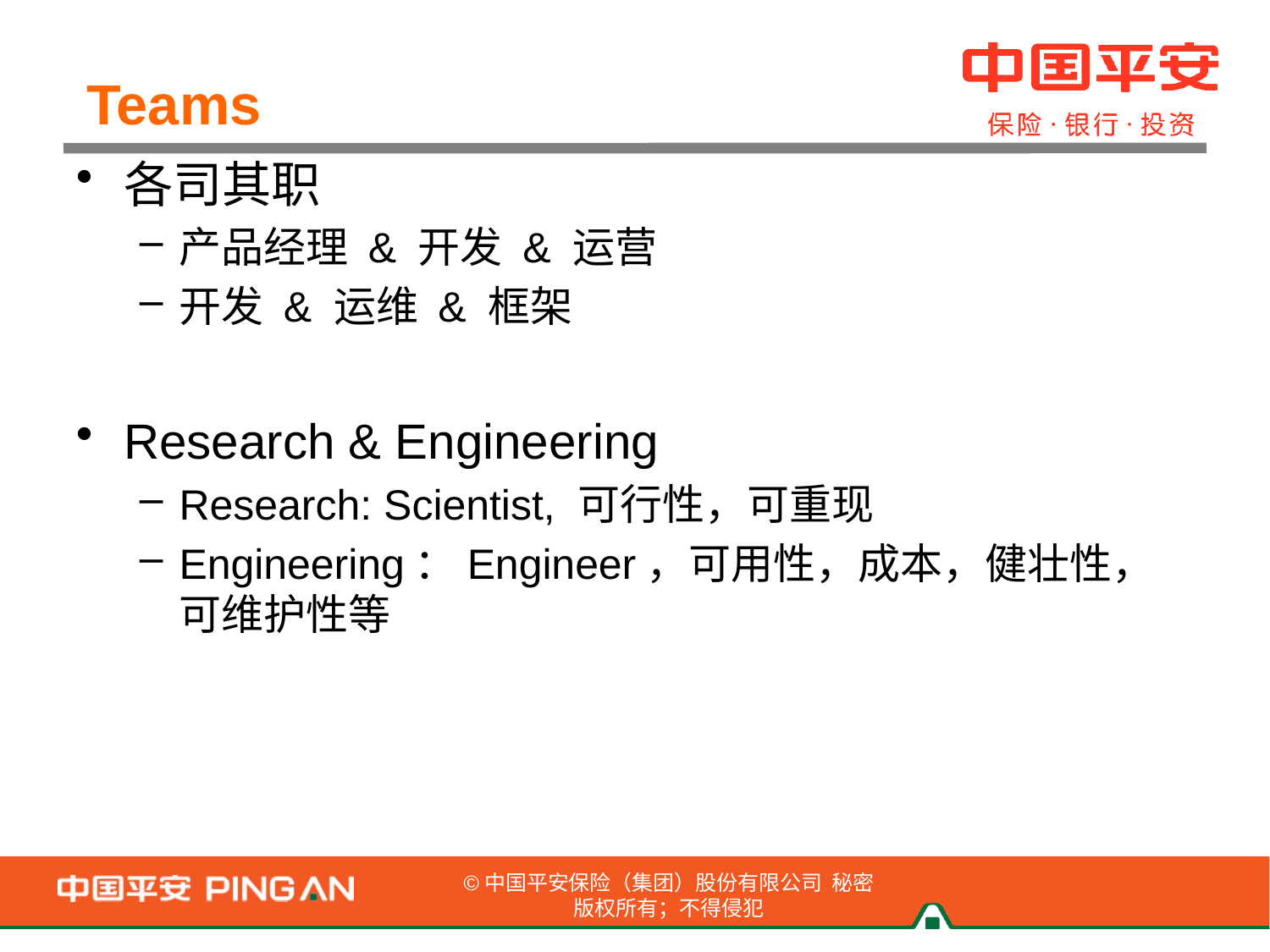

Teams
各司其职
产品经理 & 开发 & 运营
开发 & 运维 & 框架

Research & Engineering
Research: Scientist, 可行性，可重现
Engineering：Engineer，可用性，成本，健壮性，可维护性等